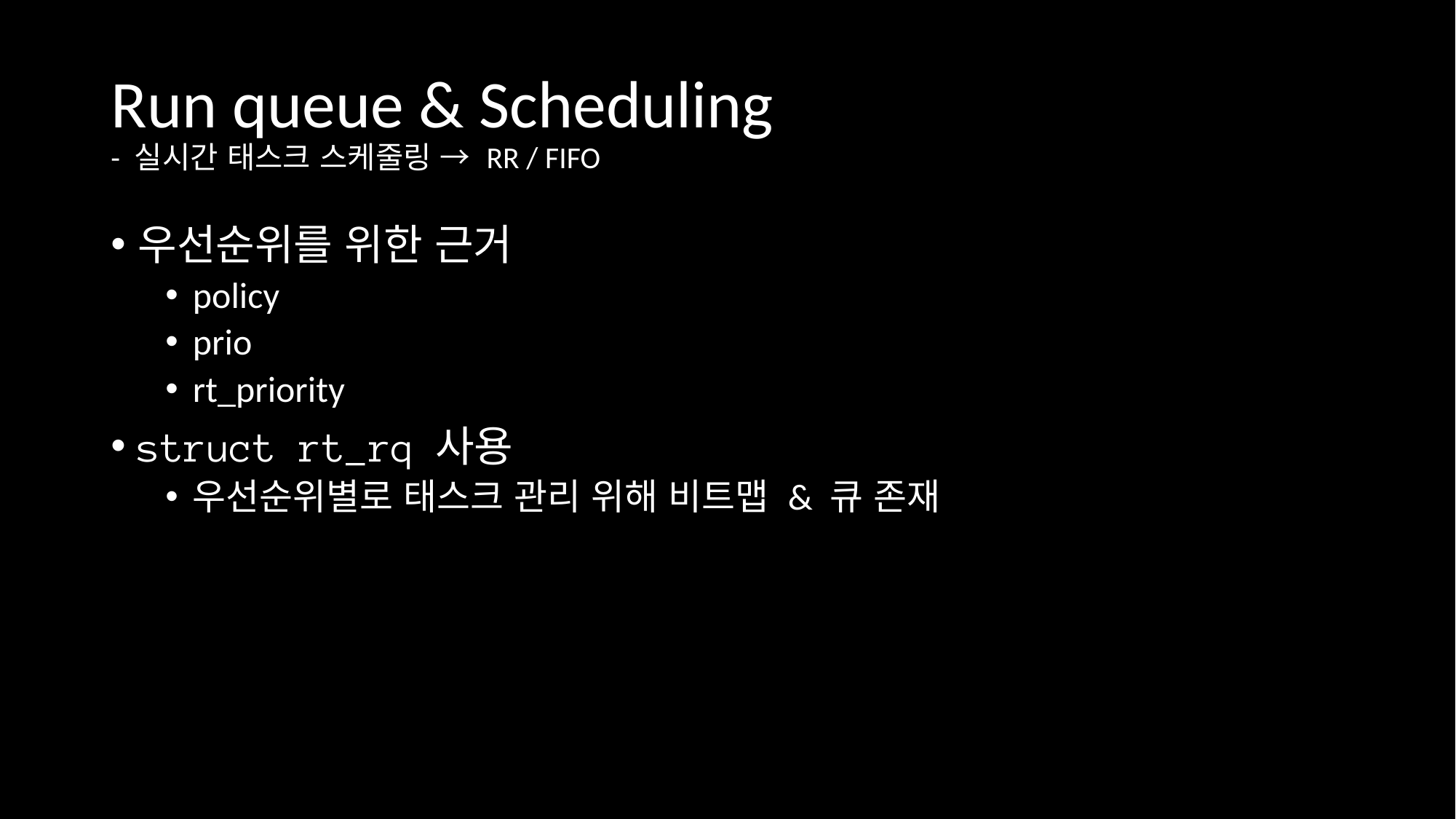

# Run queue & Scheduling - 실시간 태스크 스케줄링 → RR / FIFO
우선순위를 위한 근거
policy
prio
rt_priority
struct rt_rq 사용
우선순위별로 태스크 관리 위해 비트맵 & 큐 존재